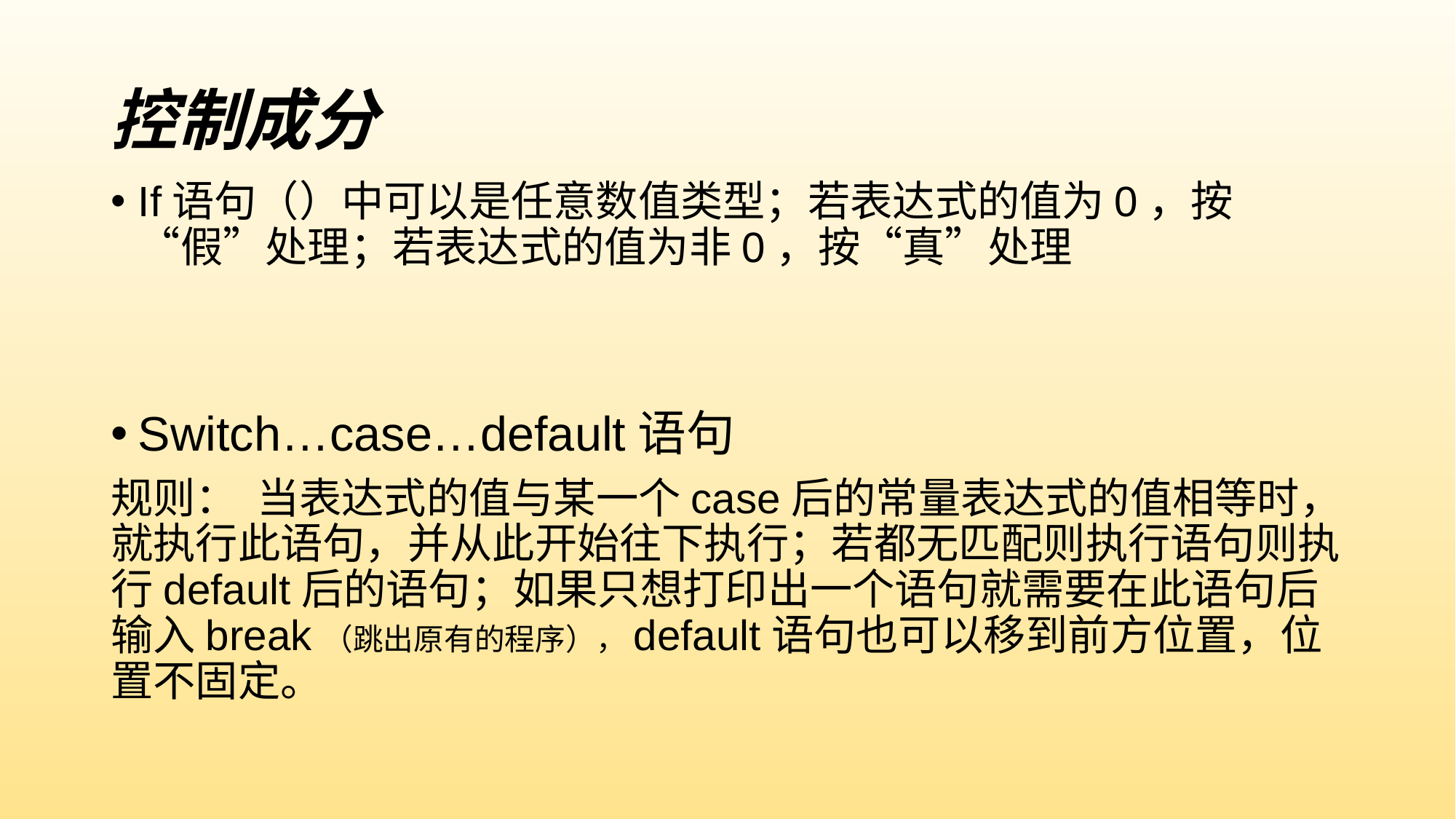

# 控制成分
If语句（）中可以是任意数值类型；若表达式的值为0，按“假”处理；若表达式的值为非0，按“真”处理

Switch…case…default语句
规则：  当表达式的值与某一个case后的常量表达式的值相等时，就执行此语句，并从此开始往下执行；若都无匹配则执行语句则执行default后的语句；如果只想打印出一个语句就需要在此语句后输入break（跳出原有的程序），default语句也可以移到前方位置，位置不固定。